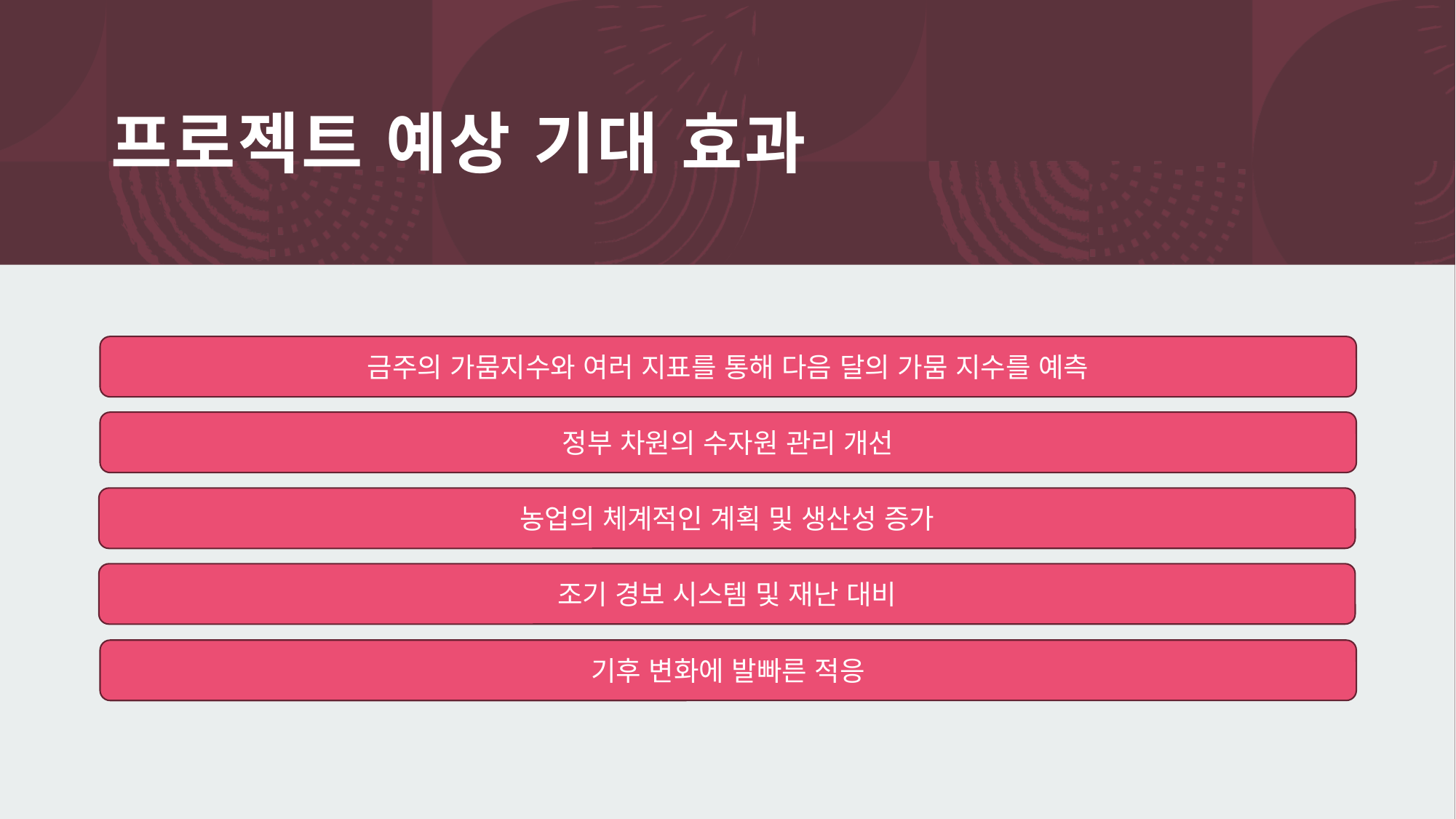

# 프로젝트 예상 기대 효과
금주의 가뭄지수와 여러 지표를 통해 다음 달의 가뭄 지수를 예측
정부 차원의 수자원 관리 개선
농업의 체계적인 계획 및 생산성 증가
조기 경보 시스템 및 재난 대비
기후 변화에 발빠른 적응